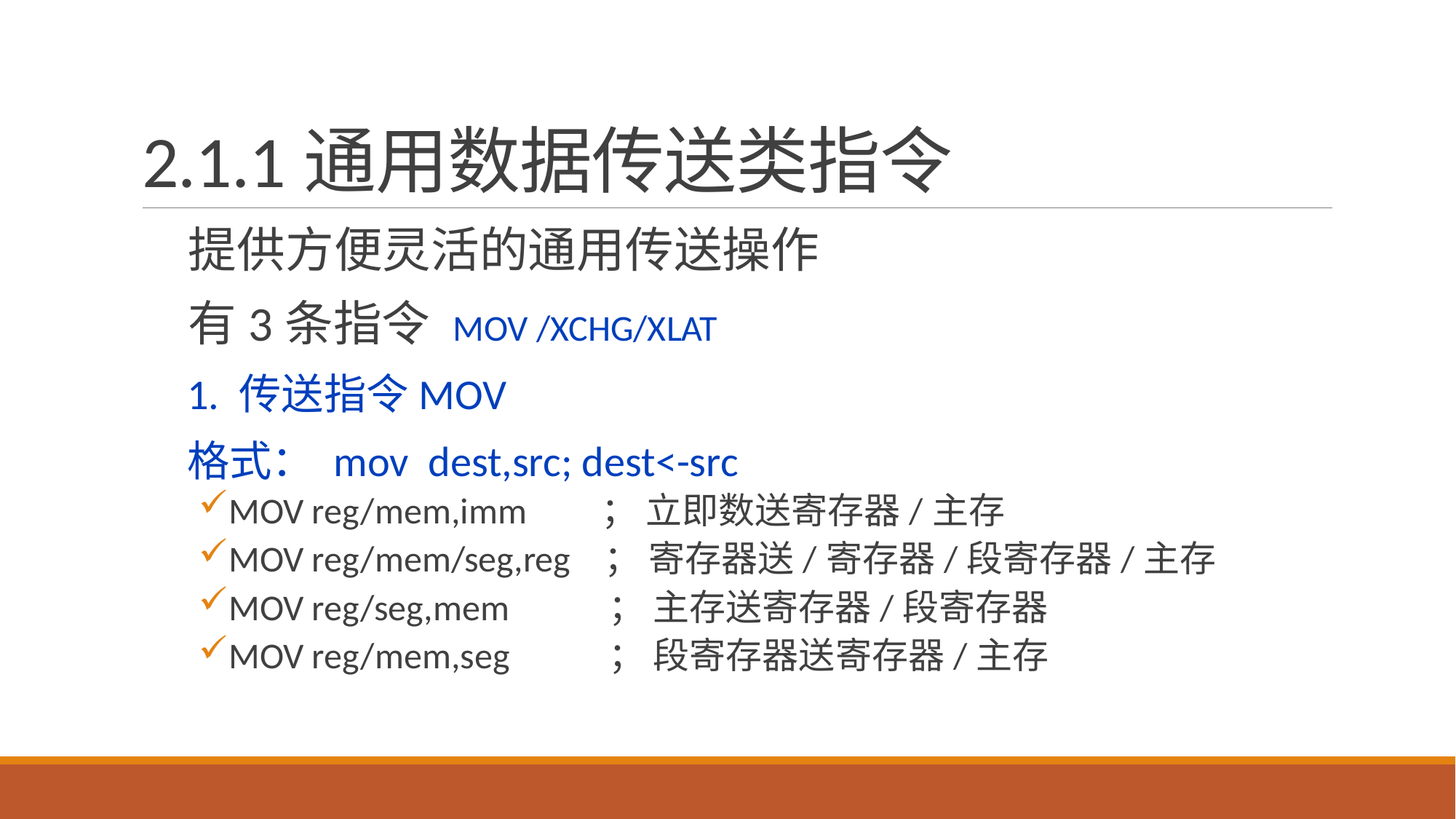

# 2.1.1通用数据传送类指令
提供方便灵活的通用传送操作
有3条指令 MOV /XCHG/XLAT
1. 传送指令MOV
格式： mov  dest,src; dest<-src
MOV reg/mem,imm        ； 立即数送寄存器/主存
MOV reg/mem/seg,reg   ； 寄存器送/寄存器/段寄存器/主存
MOV reg/seg,mem           ； 主存送寄存器/段寄存器
MOV reg/mem,seg           ； 段寄存器送寄存器/主存